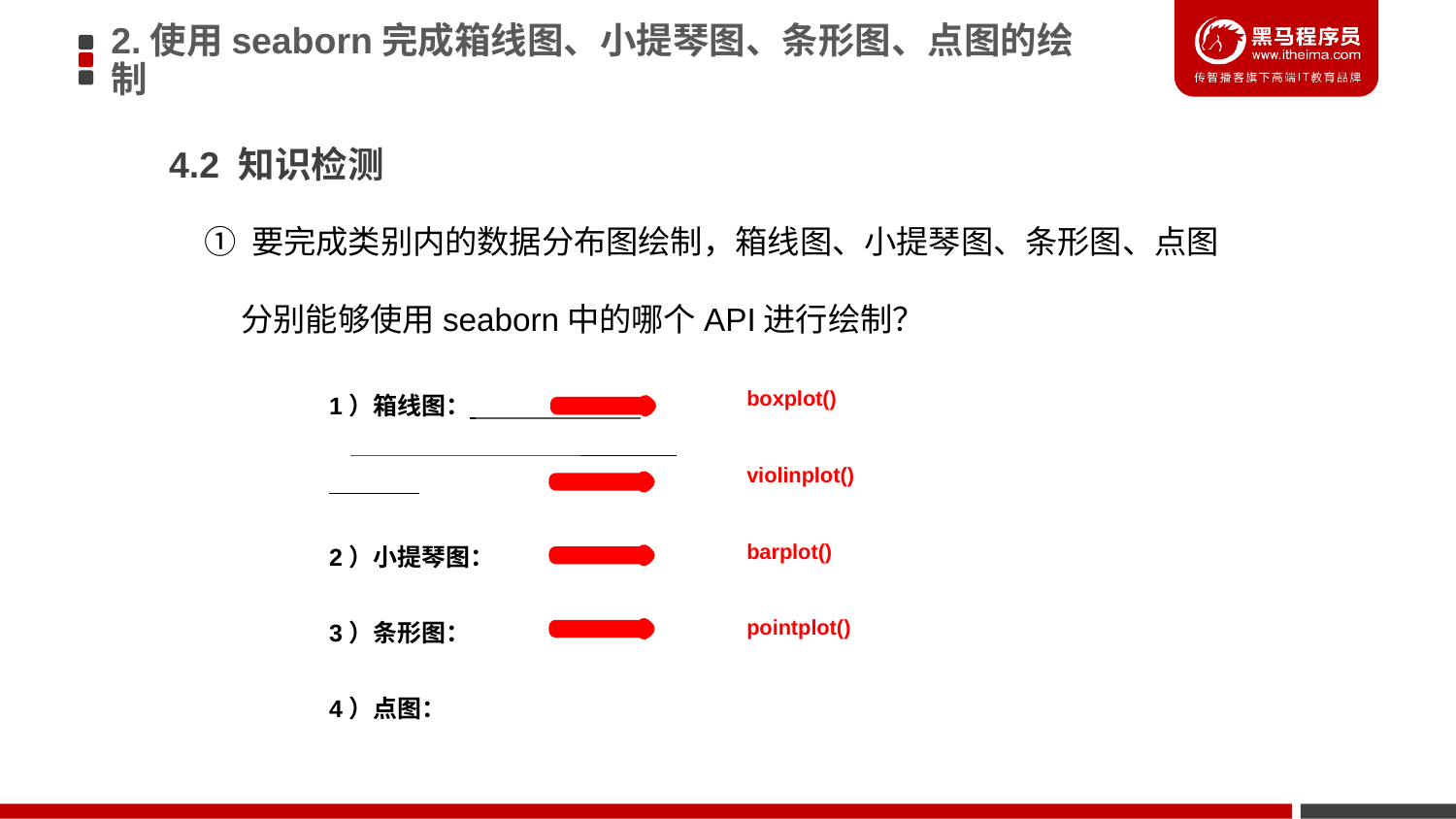

2.使用seaborn完成箱线图、小提琴图、条形图、点图的绘制
4.2 知识检测
① 要完成类别内的数据分布图绘制，箱线图、小提琴图、条形图、点图

    分别能够使用seaborn中的哪个API进行绘制？
1）箱线图：

2）小提琴图：

3）条形图：

4）点图：
boxplot()

violinplot()

barplot()

pointplot()